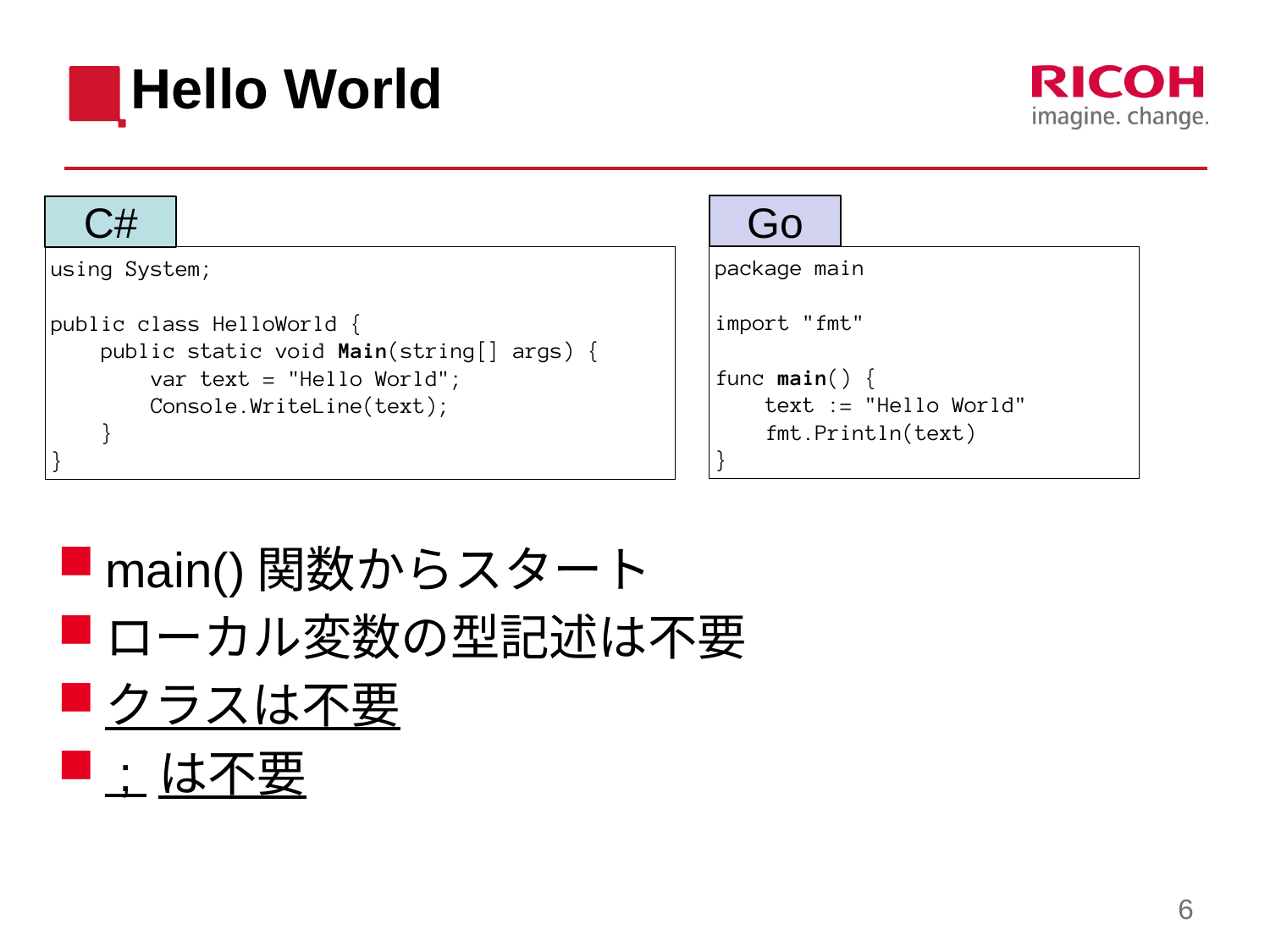

# Hello World
Go

C#

package main

import "fmt"

func main() {
    text := "Hello World"
    fmt.Println(text)
}
using System;

public class HelloWorld {
    public static void Main(string[] args) {
        var text = "Hello World";
        Console.WriteLine(text);
    }
}
main()関数からスタート
ローカル変数の型記述は不要
クラスは不要
 ; は不要

6